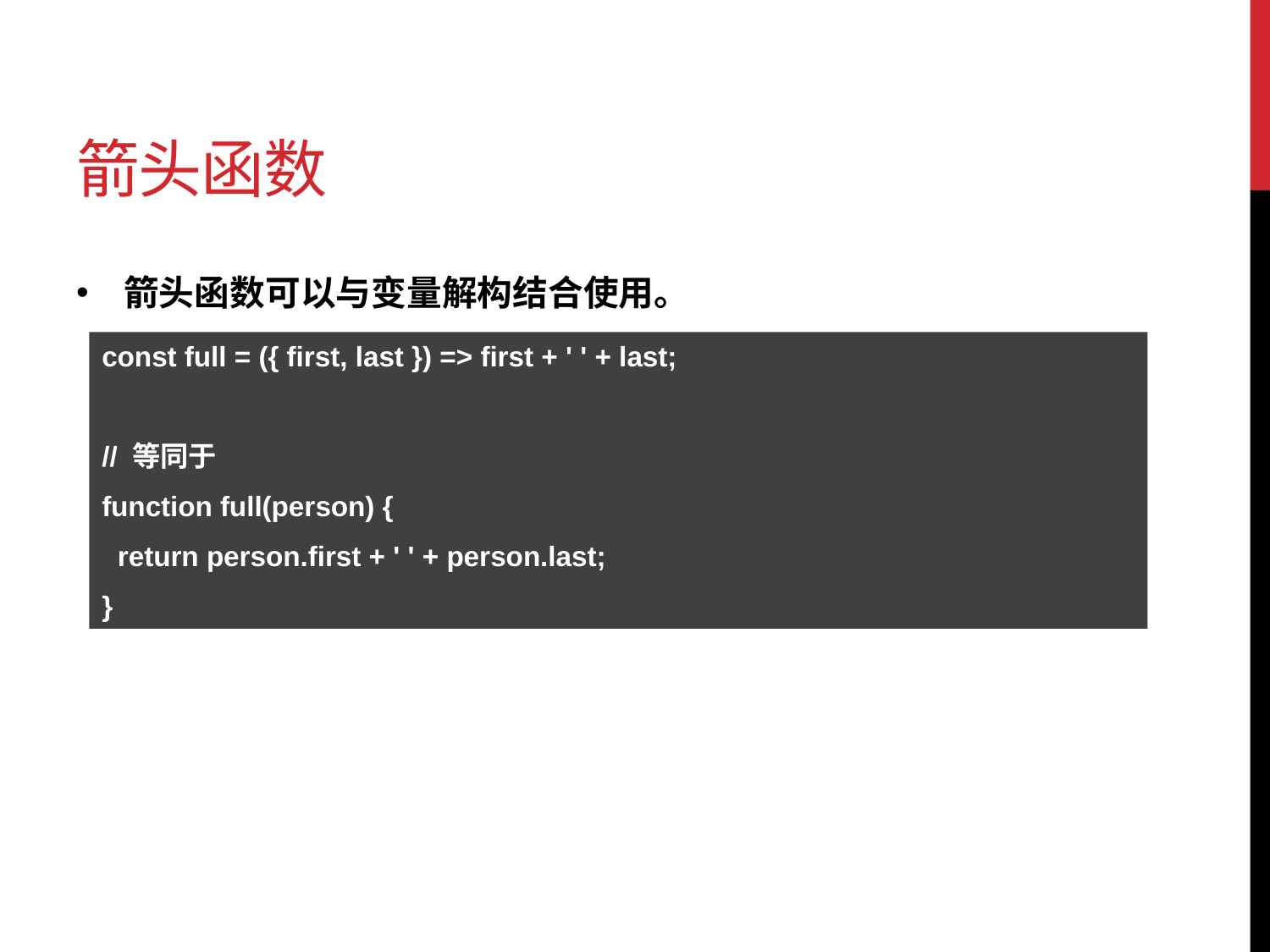

# 箭头函数
箭头函数可以与变量解构结合使用。

const full = ({ first, last }) => first + ' ' + last;

// 等同于
function full(person) {
  return person.first + ' ' + person.last;
}